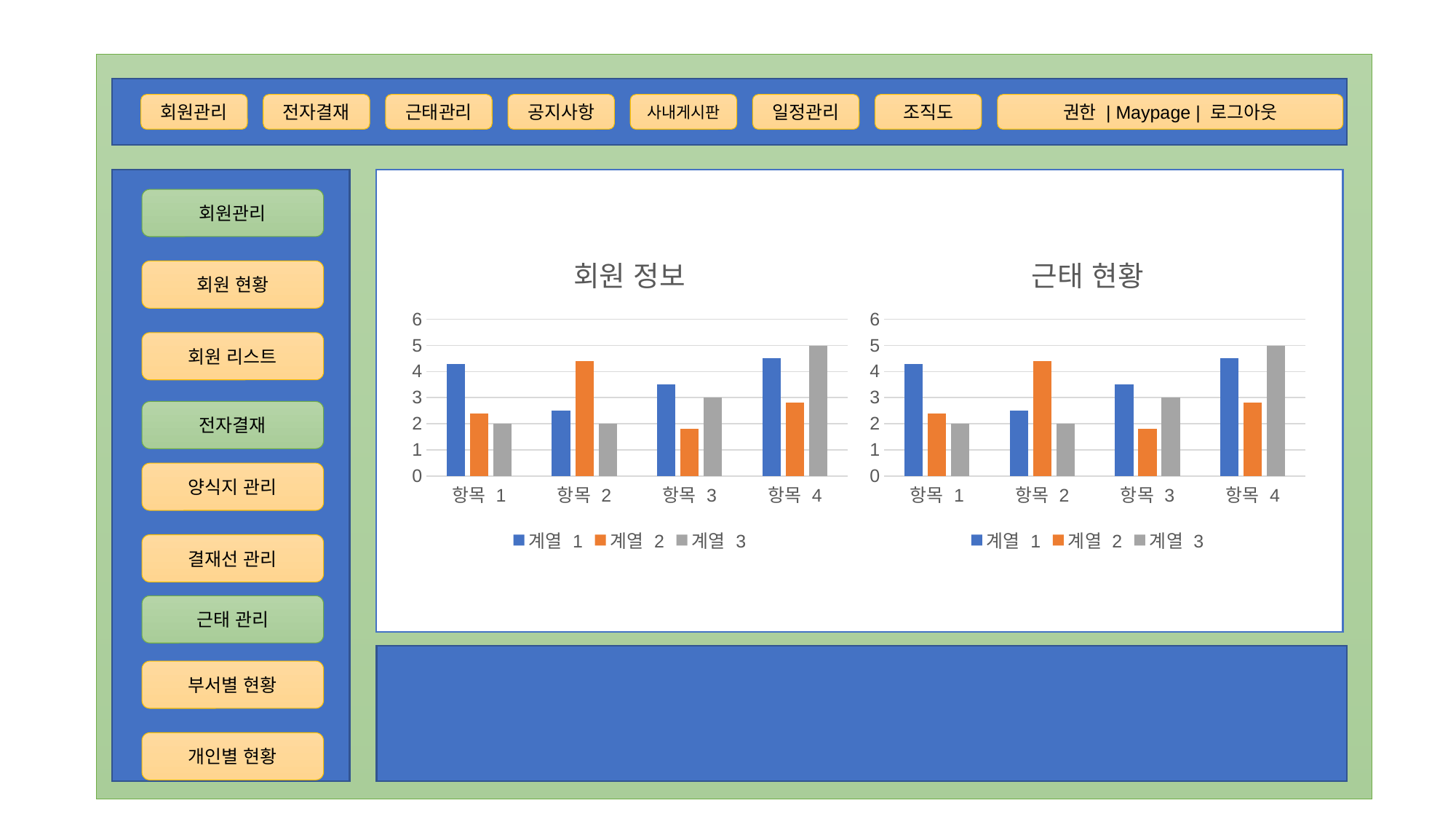

회원관리
전자결재
근태관리
공지사항
사내게시판
일정관리
조직도
권한 | Maypage | 로그아웃

회원관리

### Chart: 회원 정보

| Category | 계열 1 | 계열 2 | 계열 3 |
|---|---|---|---|
| 항목 1 | 4.3 | 2.4 | 2.0 |
| 항목 2 | 2.5 | 4.4 | 2.0 |
| 항목 3 | 3.5 | 1.8 | 3.0 |
| 항목 4 | 4.5 | 2.8 | 5.0 |

### Chart: 근태 현황

| Category | 계열 1 | 계열 2 | 계열 3 |
|---|---|---|---|
| 항목 1 | 4.3 | 2.4 | 2.0 |
| 항목 2 | 2.5 | 4.4 | 2.0 |
| 항목 3 | 3.5 | 1.8 | 3.0 |
| 항목 4 | 4.5 | 2.8 | 5.0 |
회원 현황
회원 리스트
전자결재
양식지 관리
결재선 관리
근태 관리

부서별 현황
개인별 현황